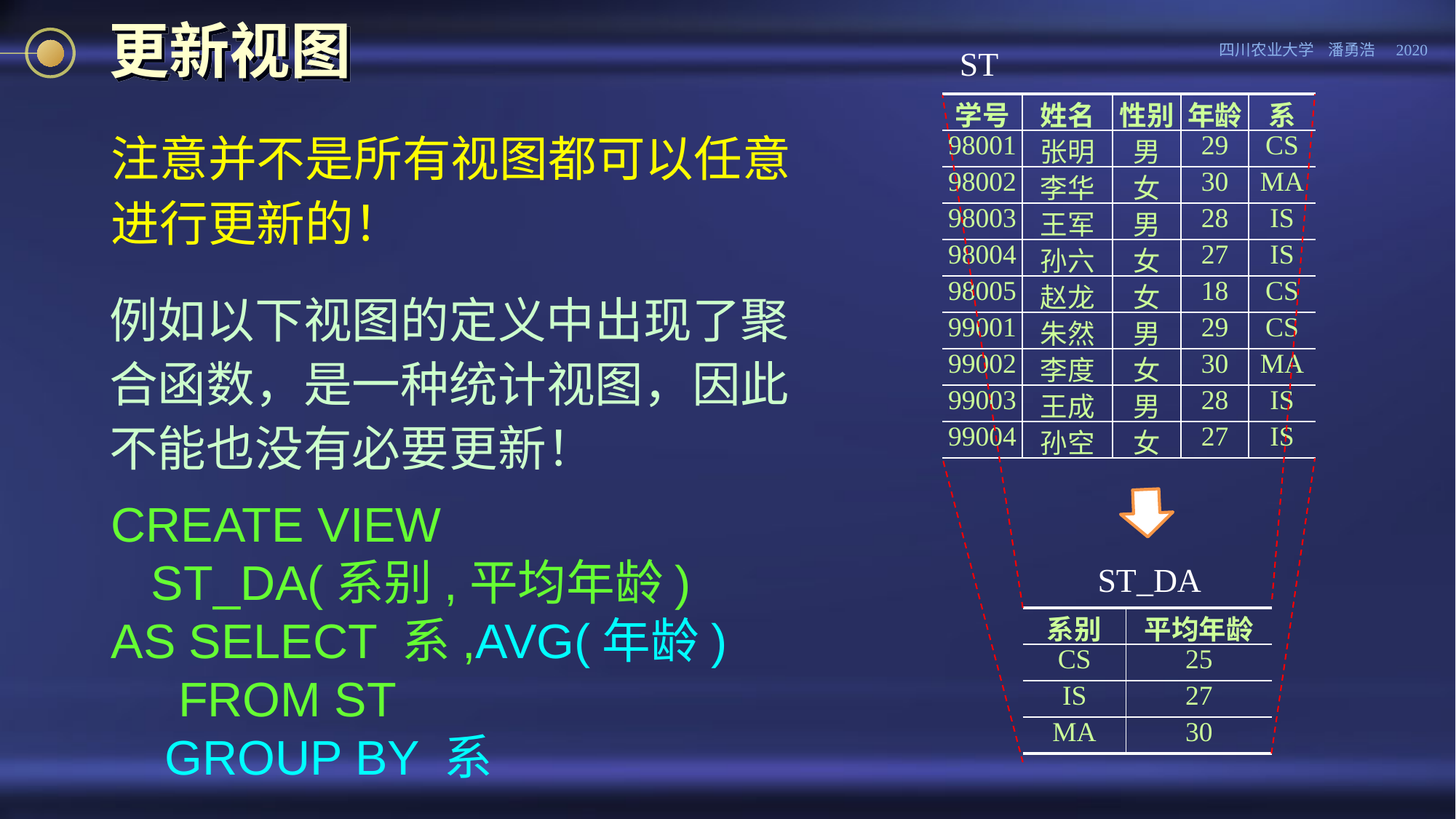

# 更新视图
ST
| 学号 | 姓名 | 性别 | 年龄 | 系 |
| --- | --- | --- | --- | --- |
| 98001 | 张明 | 男 | 29 | CS |
| 98002 | 李华 | 女 | 30 | MA |
| 98003 | 王军 | 男 | 28 | IS |
| 98004 | 孙六 | 女 | 27 | IS |
| 98005 | 赵龙 | 女 | 18 | CS |
| 99001 | 朱然 | 男 | 29 | CS |
| 99002 | 李度 | 女 | 30 | MA |
| 99003 | 王成 | 男 | 28 | IS |
| 99004 | 孙空 | 女 | 27 | IS |

注意并不是所有视图都可以任意进行更新的！
例如以下视图的定义中出现了聚合函数，是一种统计视图，因此不能也没有必要更新！

CREATE VIEW
   ST_DA(系别,平均年龄)
AS SELECT 系,AVG(年龄)
     FROM ST
    GROUP BY 系
ST_DA
| 系别 | 平均年龄 |
| --- | --- |
| CS | 25 |
| IS | 27 |
| MA | 30 |